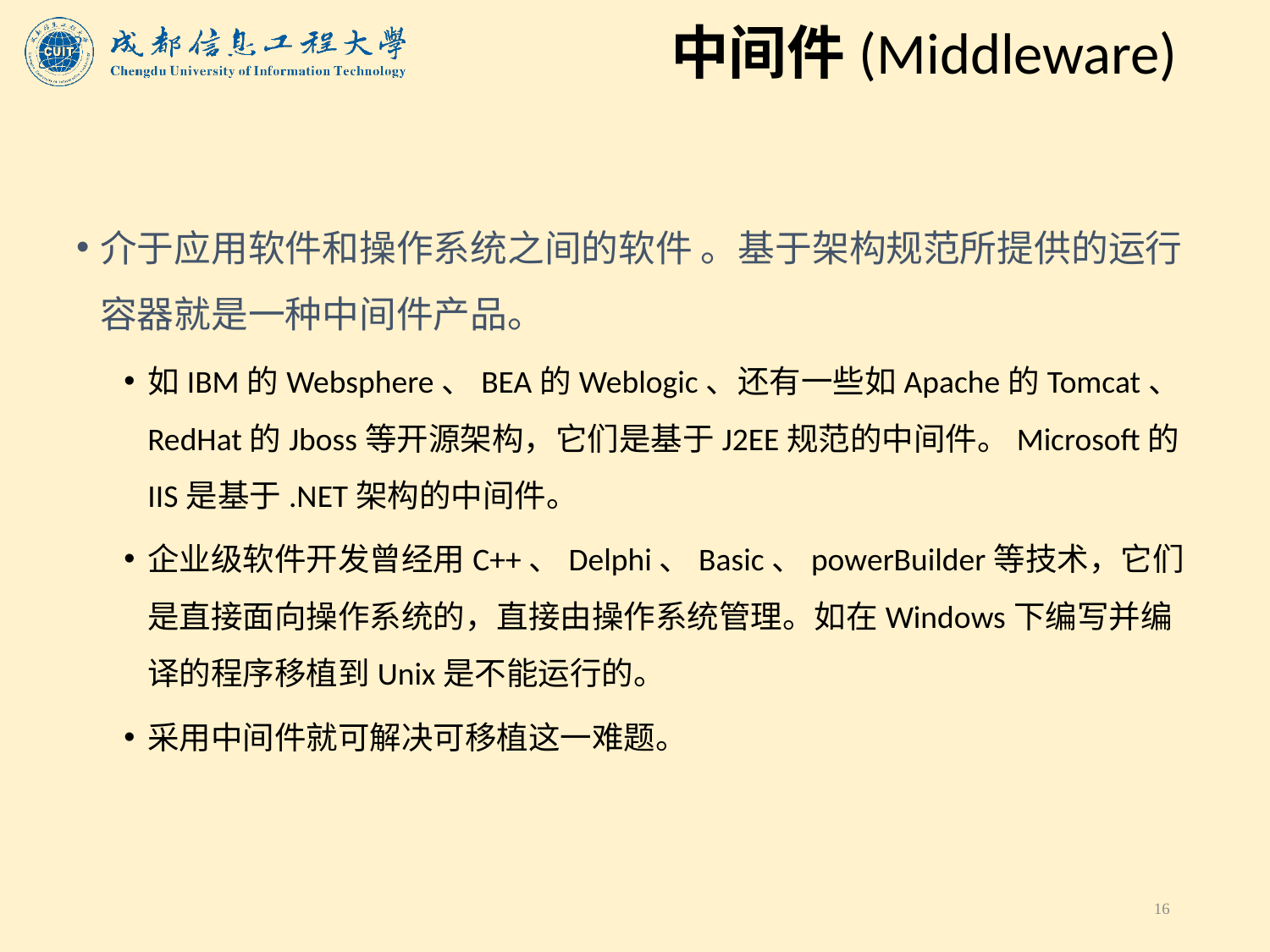

# 中间件(Middleware)
介于应用软件和操作系统之间的软件 。基于架构规范所提供的运行容器就是一种中间件产品。
如IBM的Websphere、BEA的Weblogic、还有一些如Apache的Tomcat、RedHat的Jboss等开源架构，它们是基于J2EE规范的中间件。Microsoft的IIS是基于.NET架构的中间件。
企业级软件开发曾经用C++、Delphi、Basic、powerBuilder等技术，它们是直接面向操作系统的，直接由操作系统管理。如在Windows下编写并编译的程序移植到Unix是不能运行的。
采用中间件就可解决可移植这一难题。
16